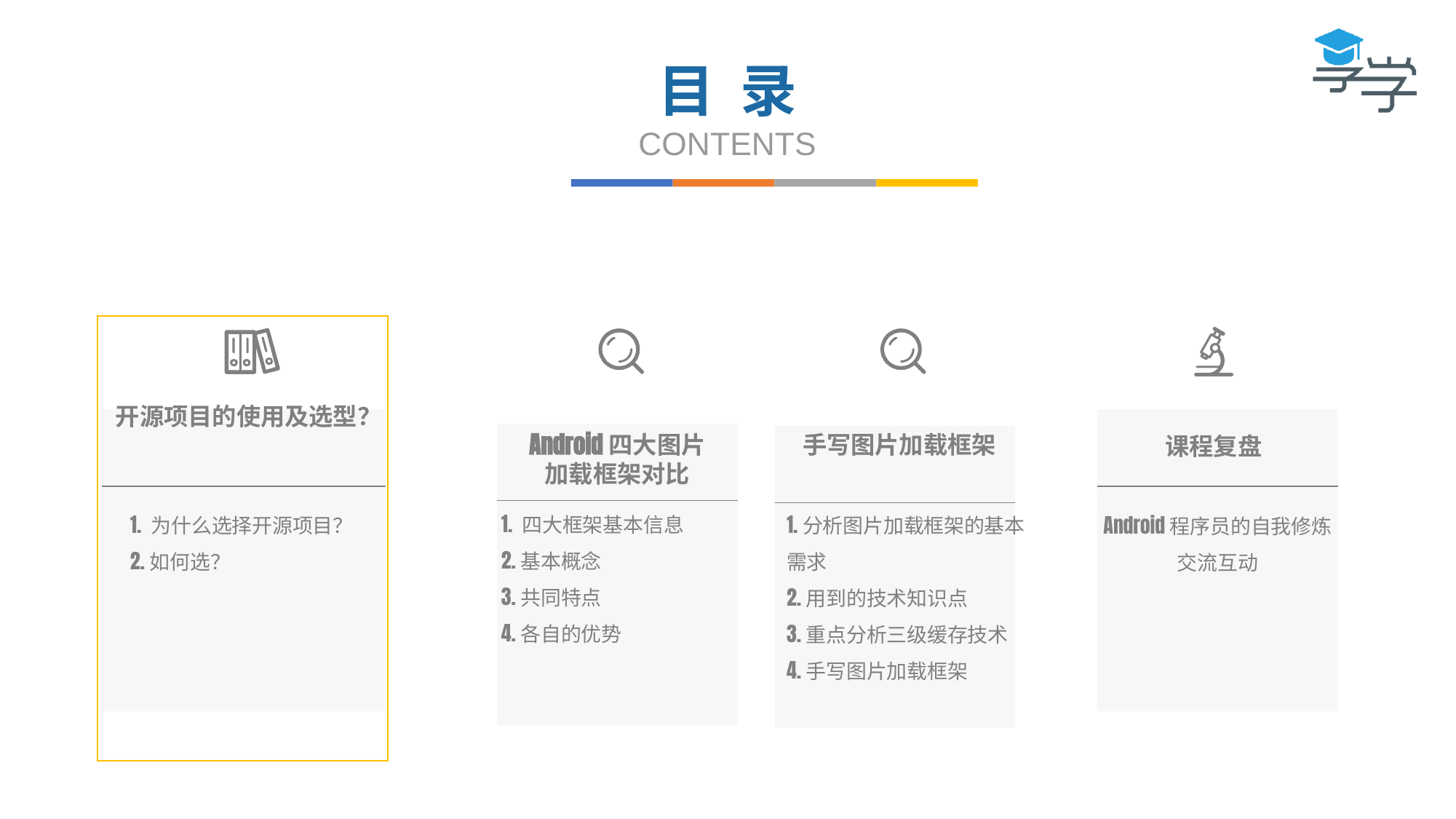

目  录
CONTENTS

开源项目的使用及选型？

Android四大图片
加载框架对比
手写图片加载框架
课程复盘

1. 四大框架基本信息
2.基本概念
3.共同特点
4.各自的优势
1.分析图片加载框架的基本需求
2.用到的技术知识点
3.重点分析三级缓存技术
4.手写图片加载框架

1. 为什么选择开源项目？
2.如何选？

Android程序员的自我修炼
交流互动